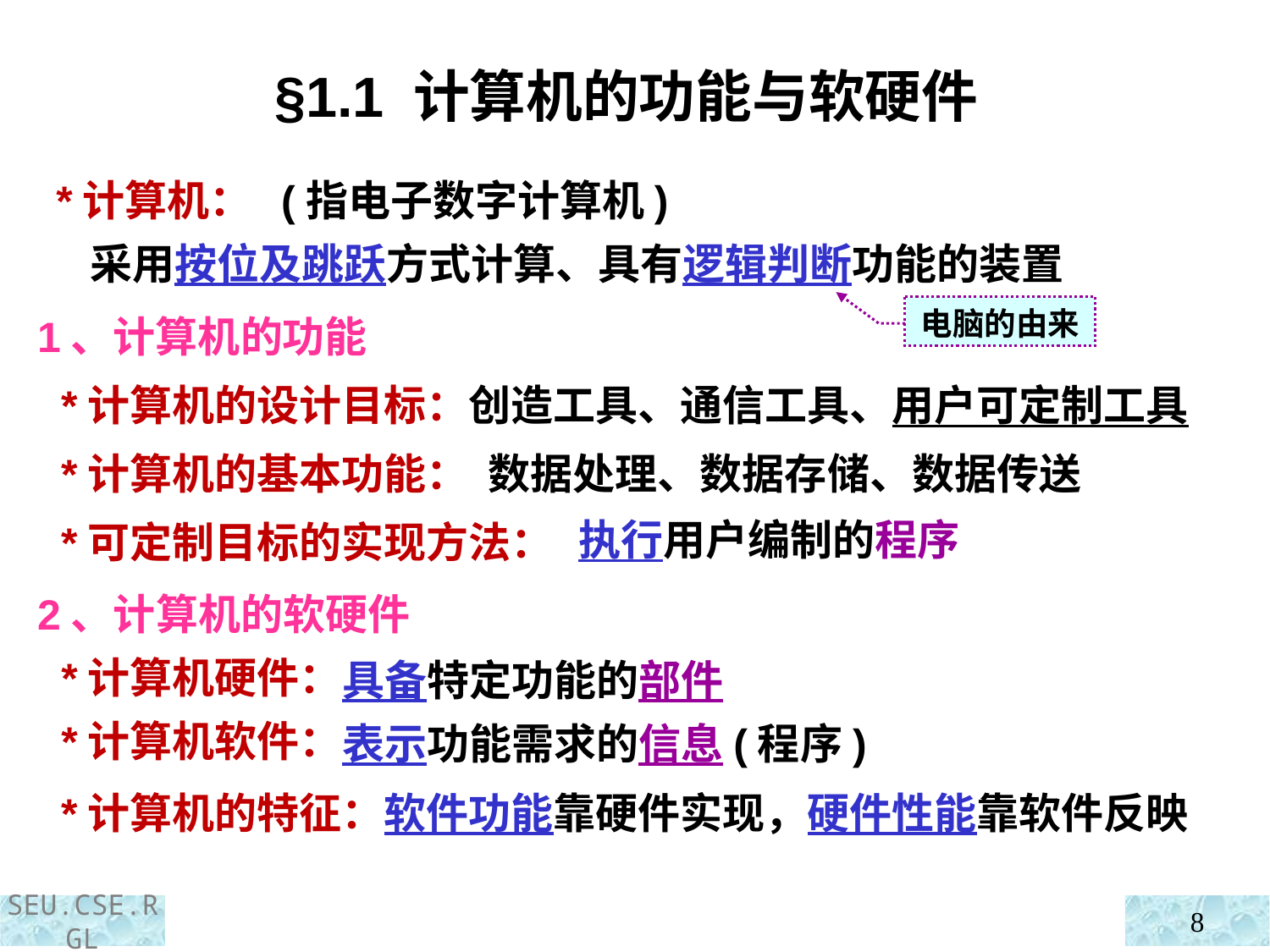

§1.1 计算机的功能与软硬件
  *计算机：  (指电子数字计算机)
     采用按位及跳跃方式计算、具有逻辑判断功能的装置
1、计算机的功能
  *计算机的设计目标：创造工具、通信工具、用户可定制工具
  *计算机的基本功能：
  *可定制目标的实现方法：
电脑的由来
数据处理、数据存储、数据传送
执行用户编制的程序
2、计算机的软硬件
  *计算机硬件：
  *计算机软件：
具备特定功能的部件
表示功能需求的信息(程序)
  *计算机的特征：软件功能靠硬件实现，硬件性能靠软件反映
8